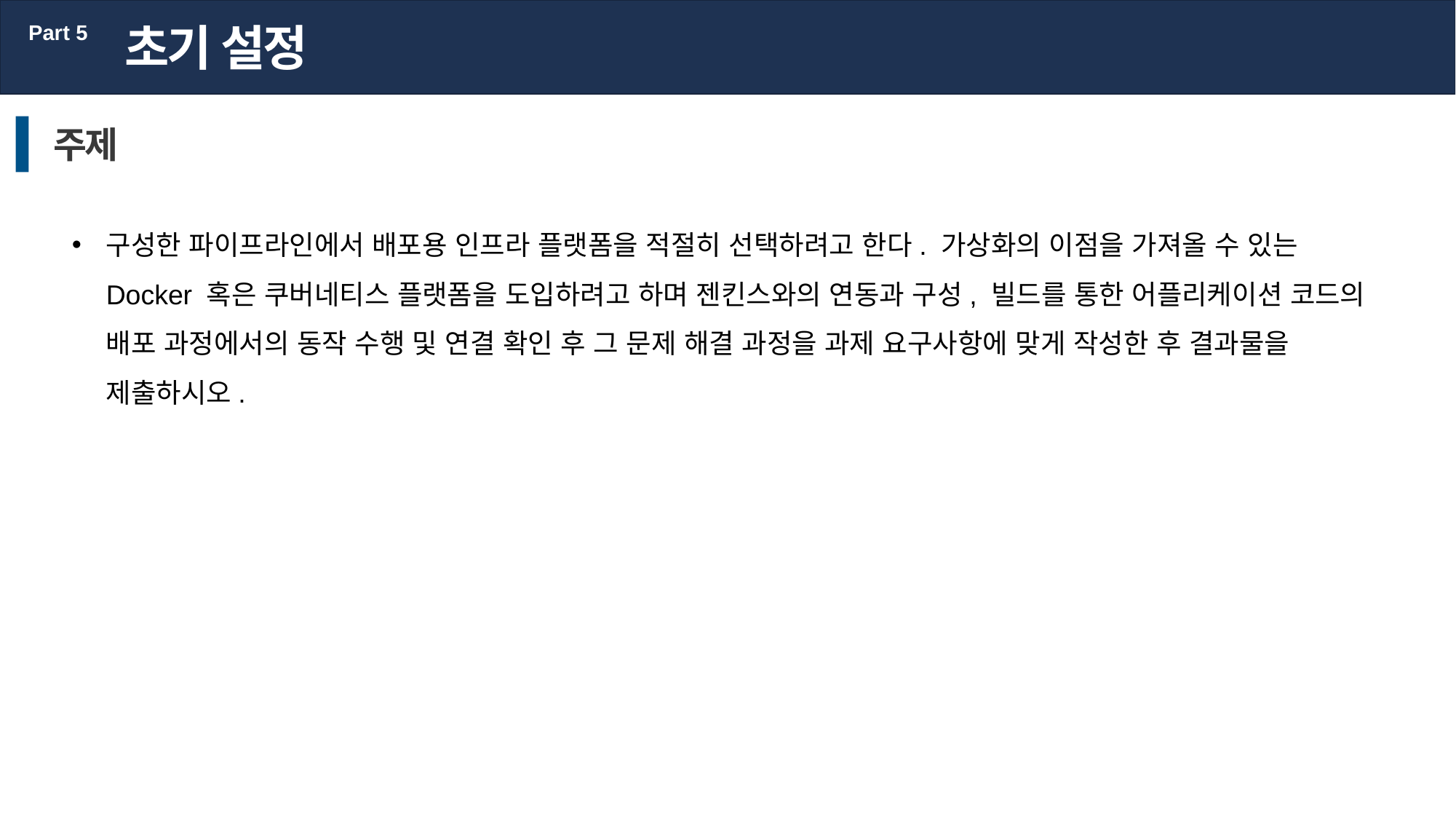

초기 설정
Part 5

주제
구성한 파이프라인에서 배포용 인프라 플랫폼을 적절히 선택하려고 한다. 가상화의 이점을 가져올 수 있는 Docker 혹은 쿠버네티스 플랫폼을 도입하려고 하며 젠킨스와의 연동과 구성, 빌드를 통한 어플리케이션 코드의 배포 과정에서의 동작 수행 및 연결 확인 후 그 문제 해결 과정을 과제 요구사항에 맞게 작성한 후 결과물을 제출하시오.